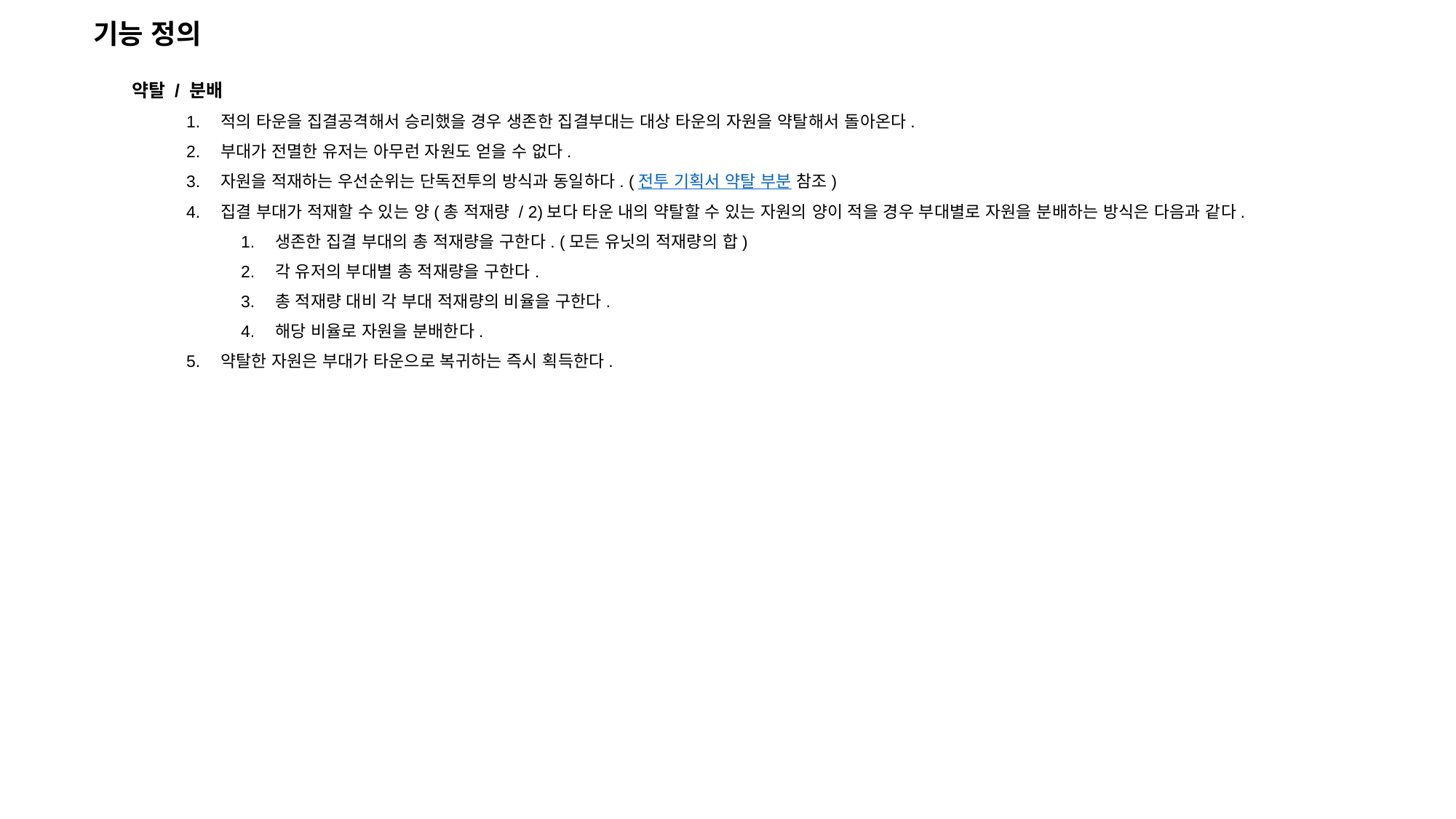

기능 정의
약탈 / 분배
적의 타운을 집결공격해서 승리했을 경우 생존한 집결부대는 대상 타운의 자원을 약탈해서 돌아온다.
부대가 전멸한 유저는 아무런 자원도 얻을 수 없다.
자원을 적재하는 우선순위는 단독전투의 방식과 동일하다. (전투 기획서 약탈 부분 참조)
집결 부대가 적재할 수 있는 양(총 적재량 / 2)보다 타운 내의 약탈할 수 있는 자원의 양이 적을 경우 부대별로 자원을 분배하는 방식은 다음과 같다.
생존한 집결 부대의 총 적재량을 구한다. (모든 유닛의 적재량의 합)
각 유저의 부대별 총 적재량을 구한다.
총 적재량 대비 각 부대 적재량의 비율을 구한다.
해당 비율로 자원을 분배한다.
약탈한 자원은 부대가 타운으로 복귀하는 즉시 획득한다.